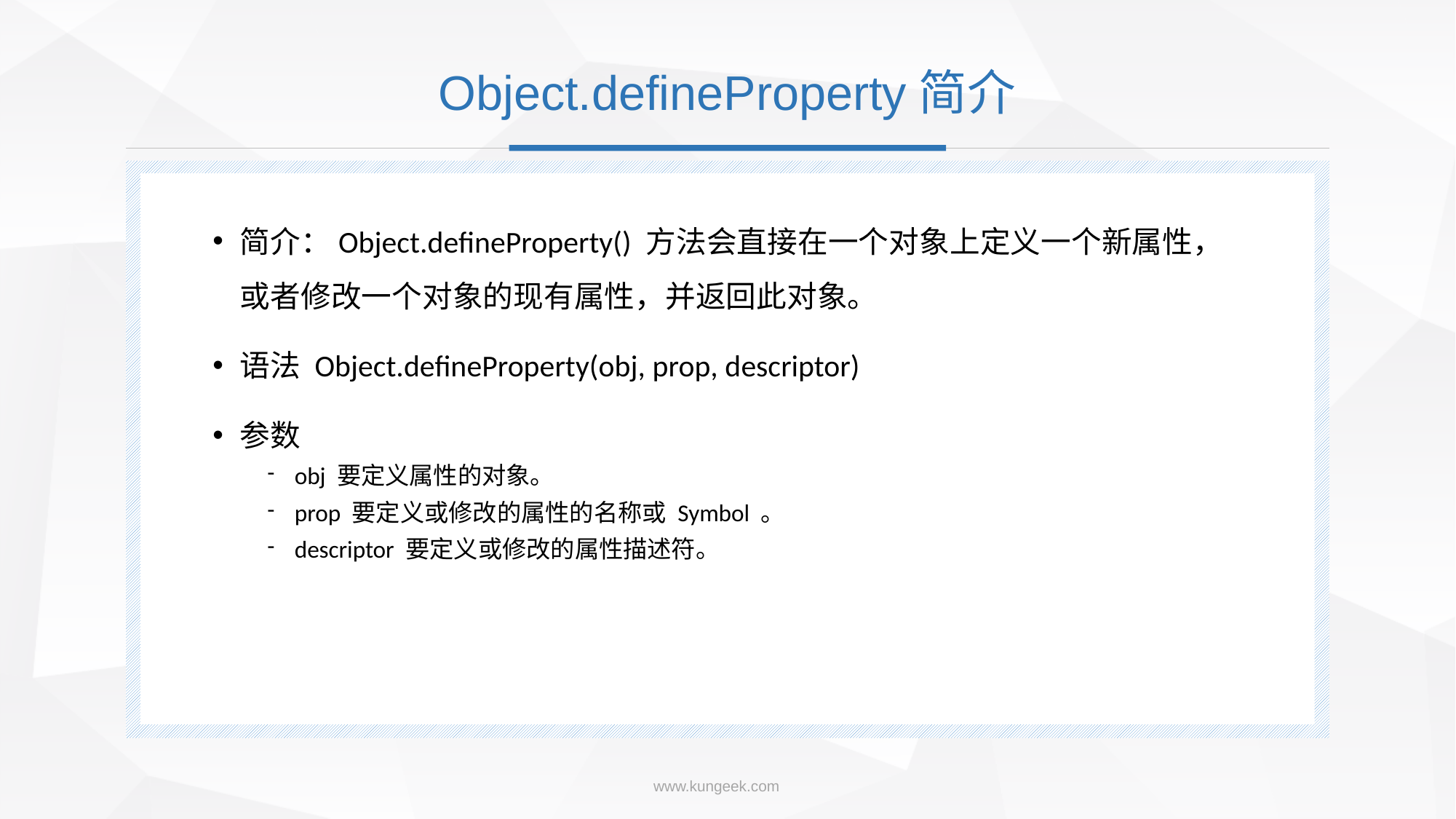

# Object.defineProperty简介
简介：Object.defineProperty() 方法会直接在一个对象上定义一个新属性，或者修改一个对象的现有属性，并返回此对象。
语法 Object.defineProperty(obj, prop, descriptor)
参数
obj 要定义属性的对象。
prop 要定义或修改的属性的名称或 Symbol 。
descriptor 要定义或修改的属性描述符。